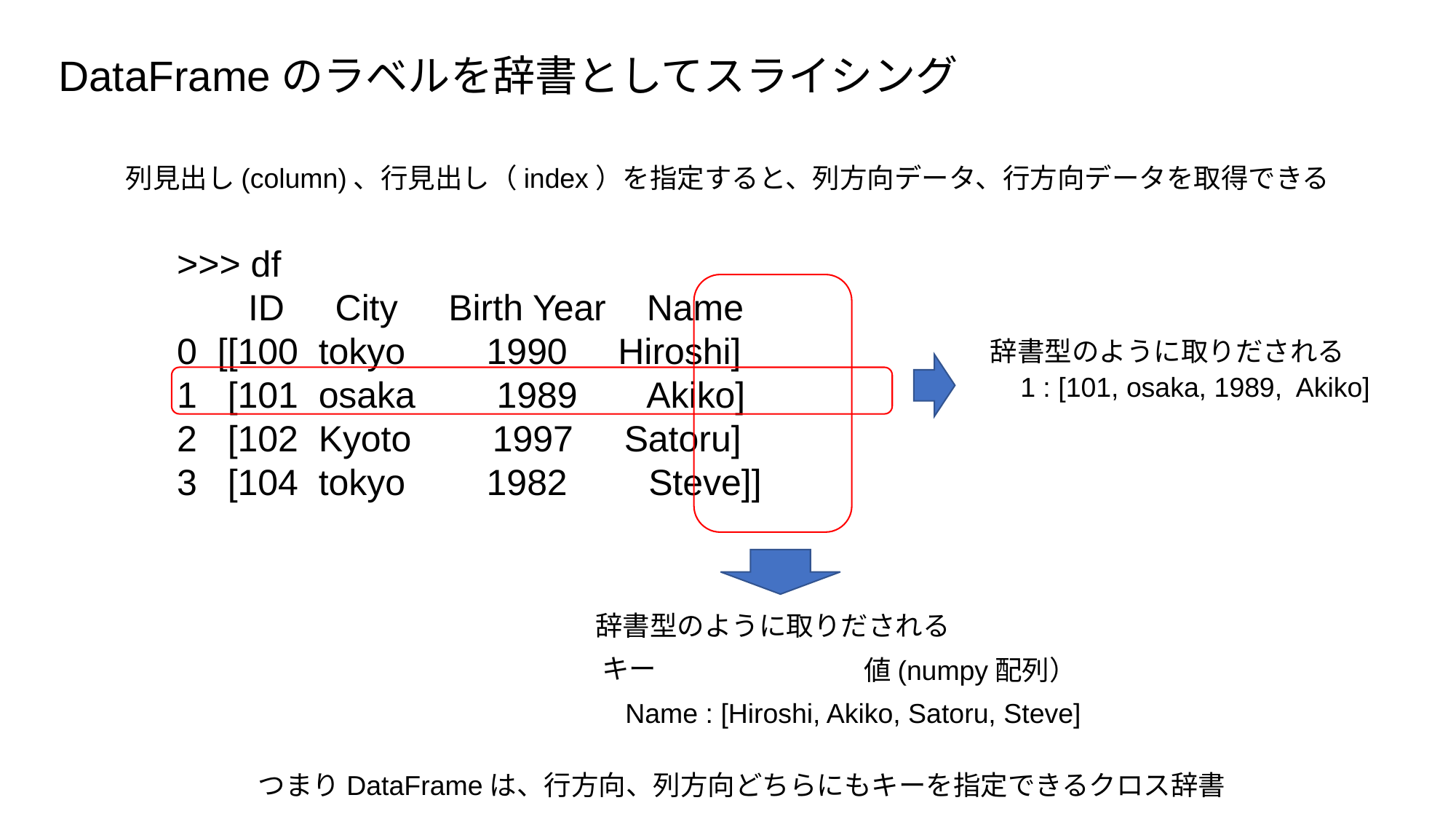

DataFrameのラベルを辞書としてスライシング
列見出し(column)、行見出し（index）を指定すると、列方向データ、行方向データを取得できる
>>> df
       ID     City     Birth Year    Name
0  [[100  tokyo        1990     Hiroshi]
1   [101  osaka        1989       Akiko]
2   [102  Kyoto        1997     Satoru]
3   [104  tokyo        1982        Steve]]

辞書型のように取りだされる

1 : [101, osaka, 1989,  Akiko]

辞書型のように取りだされる
キー
値(numpy配列）
Name : [Hiroshi, Akiko, Satoru, Steve]
つまりDataFrameは、行方向、列方向どちらにもキーを指定できるクロス辞書